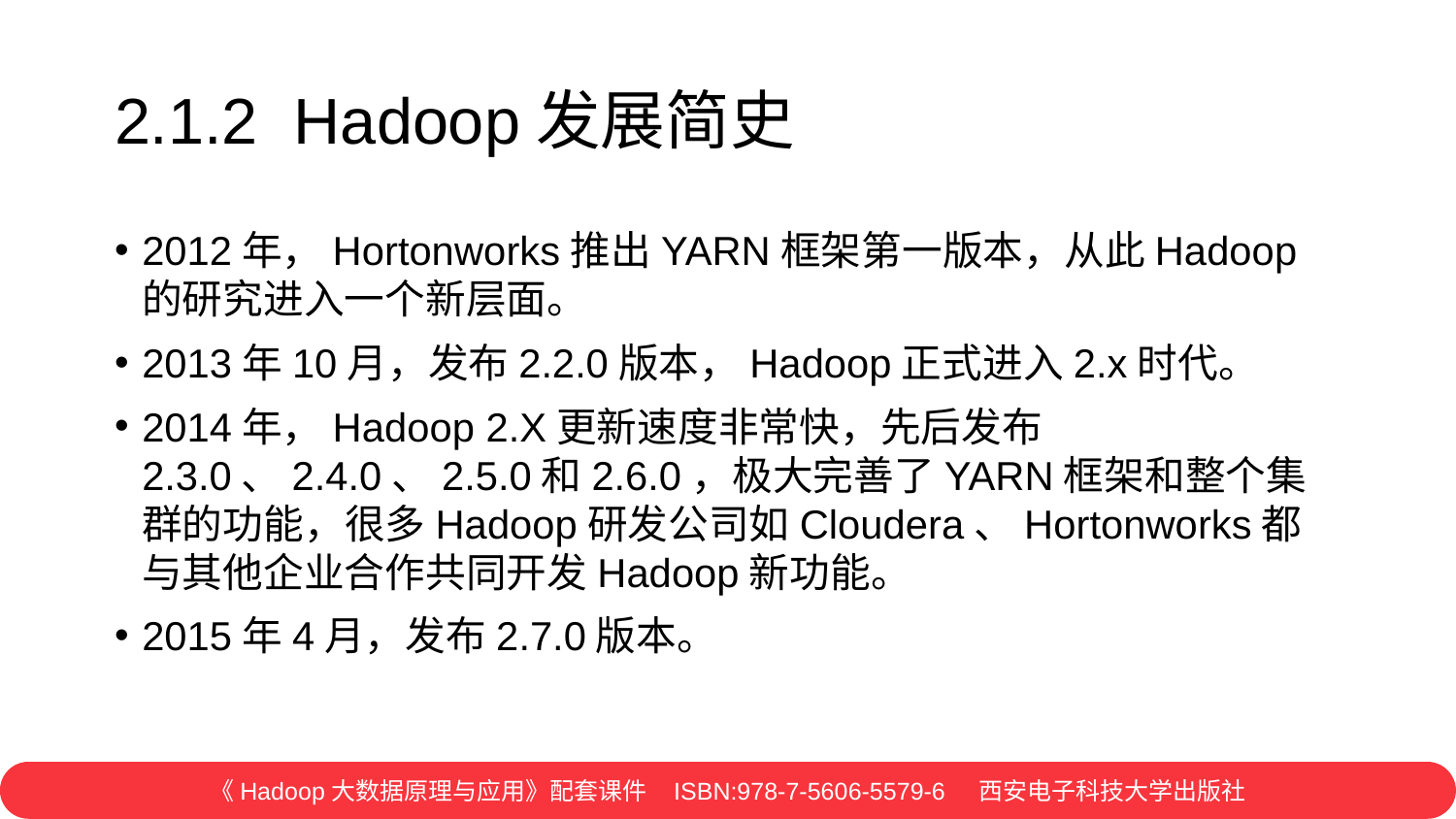

# 2.1.2  Hadoop发展简史
2012年，Hortonworks推出YARN框架第一版本，从此Hadoop的研究进入一个新层面。
2013年10月，发布2.2.0版本，Hadoop正式进入2.x时代。
2014年，Hadoop 2.X更新速度非常快，先后发布2.3.0、2.4.0、2.5.0和2.6.0，极大完善了YARN框架和整个集群的功能，很多Hadoop研发公司如Cloudera、Hortonworks都与其他企业合作共同开发Hadoop新功能。
2015年4月，发布2.7.0版本。